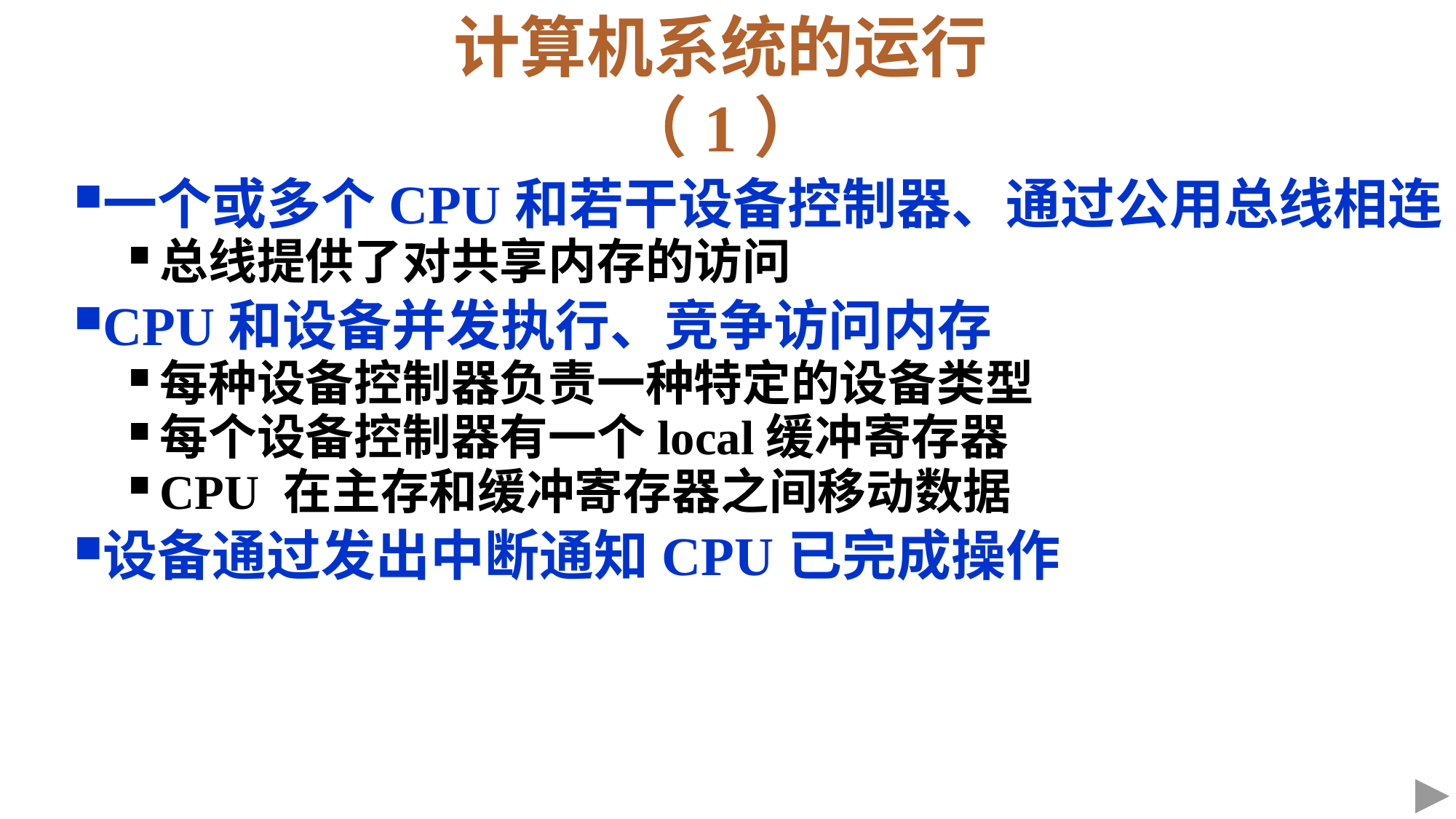

计算机系统的运行（1）
一个或多个CPU和若干设备控制器、通过公用总线相连
总线提供了对共享内存的访问
CPU和设备并发执行、竞争访问内存
每种设备控制器负责一种特定的设备类型
每个设备控制器有一个local缓冲寄存器
CPU 在主存和缓冲寄存器之间移动数据
设备通过发出中断通知CPU已完成操作